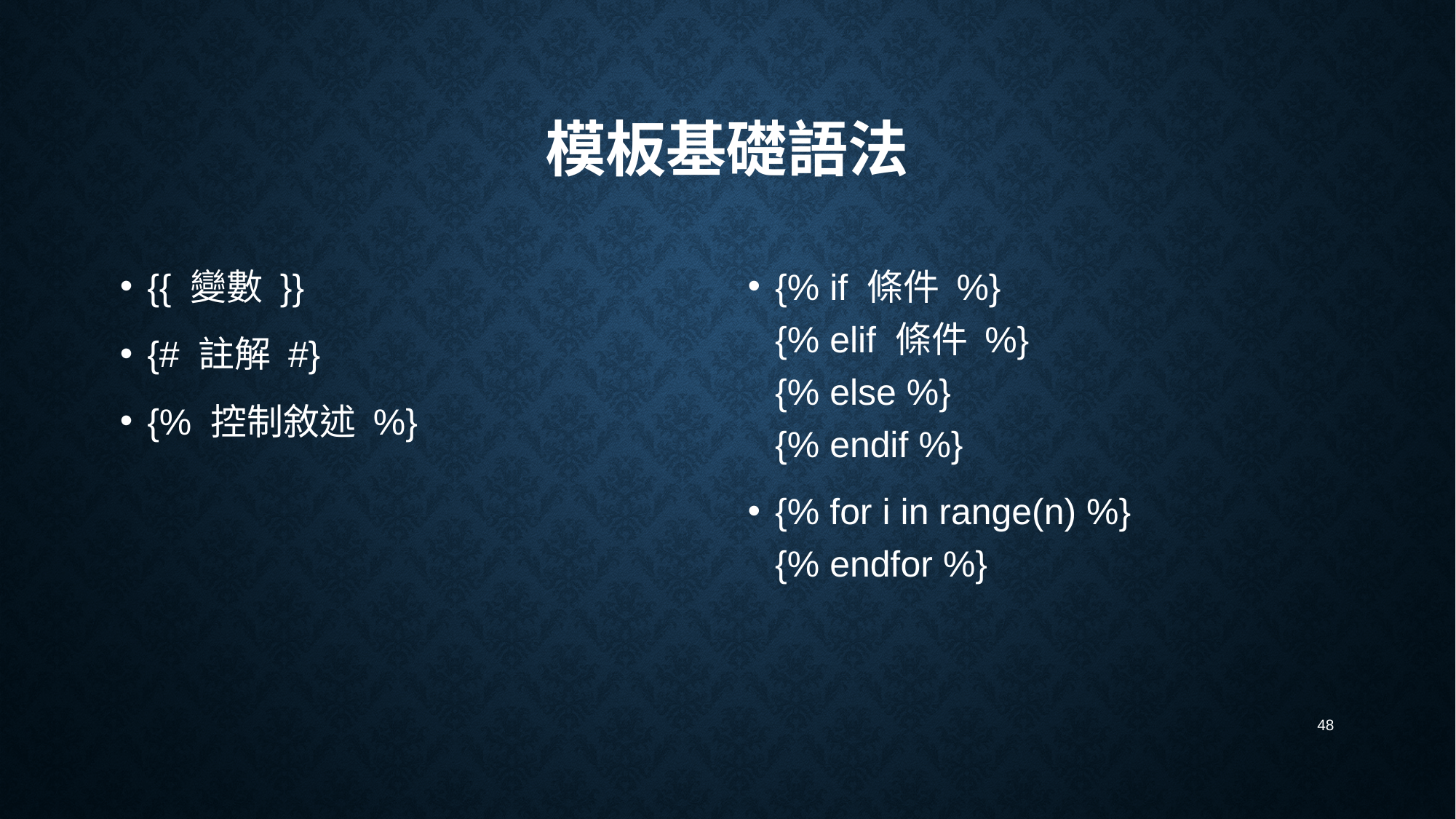

# 模板基礎語法
{{ 變數 }}
{# 註解 #}
{% 控制敘述 %}
{% if 條件 %}
{% elif 條件 %}
{% else %}
{% endif %}
{% for i in range(n) %}
{% endfor %}
48